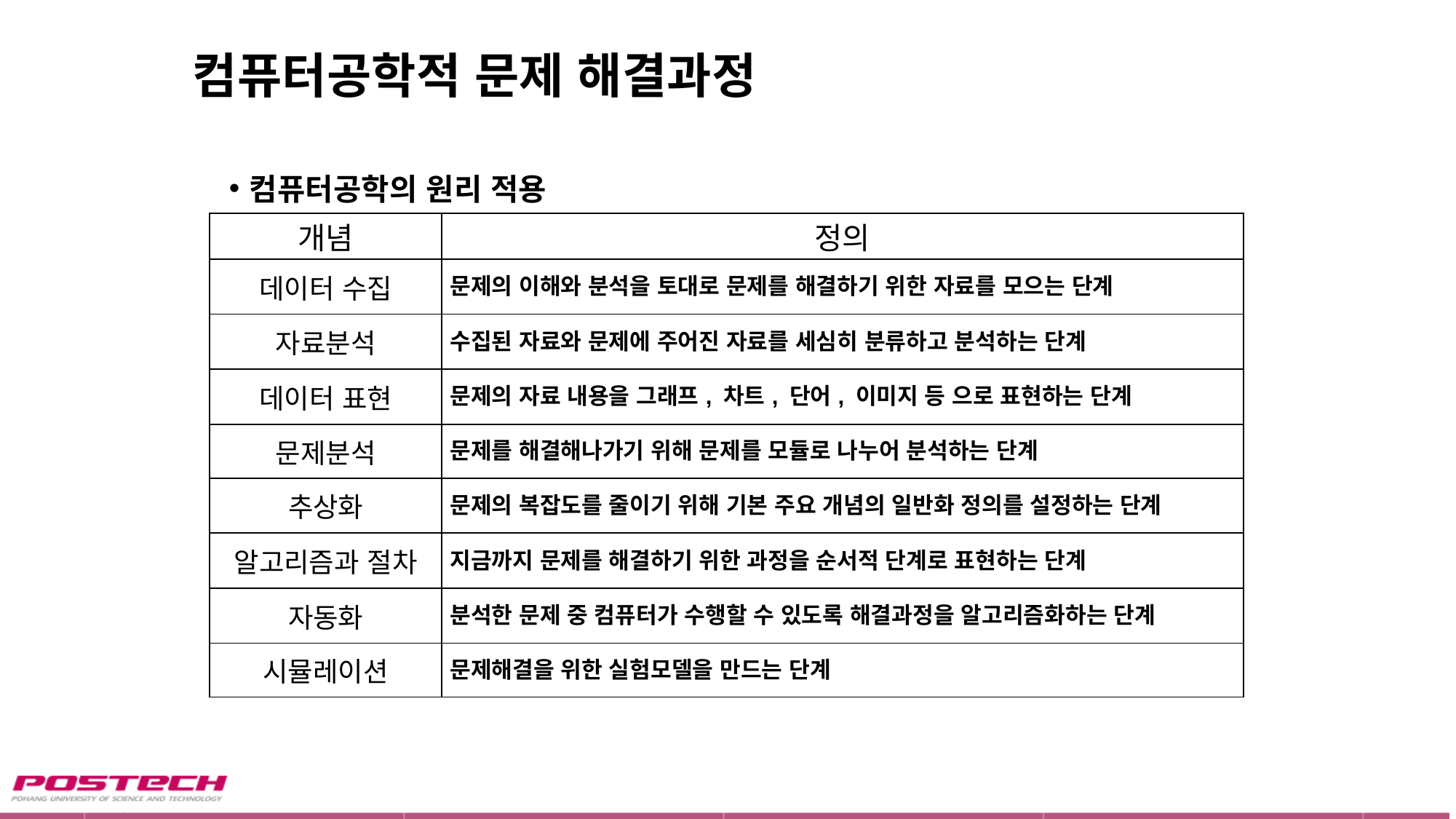

# 컴퓨터공학적 문제 해결과정
컴퓨터공학의 원리 적용

| 개념 | 정의 |
| --- | --- |
| 데이터 수집 | 문제의 이해와 분석을 토대로 문제를 해결하기 위한 자료를 모으는 단계 |
| 자료분석 | 수집된 자료와 문제에 주어진 자료를 세심히 분류하고 분석하는 단계 |
| 데이터 표현 | 문제의 자료 내용을 그래프, 차트, 단어, 이미지 등 으로 표현하는 단계 |
| 문제분석 | 문제를 해결해나가기 위해 문제를 모듈로 나누어 분석하는 단계 |
| 추상화 | 문제의 복잡도를 줄이기 위해 기본 주요 개념의 일반화 정의를 설정하는 단계 |
| 알고리즘과 절차 | 지금까지 문제를 해결하기 위한 과정을 순서적 단계로 표현하는 단계 |
| 자동화 | 분석한 문제 중 컴퓨터가 수행할 수 있도록 해결과정을 알고리즘화하는 단계 |
| 시뮬레이션 | 문제해결을 위한 실험모델을 만드는 단계 |